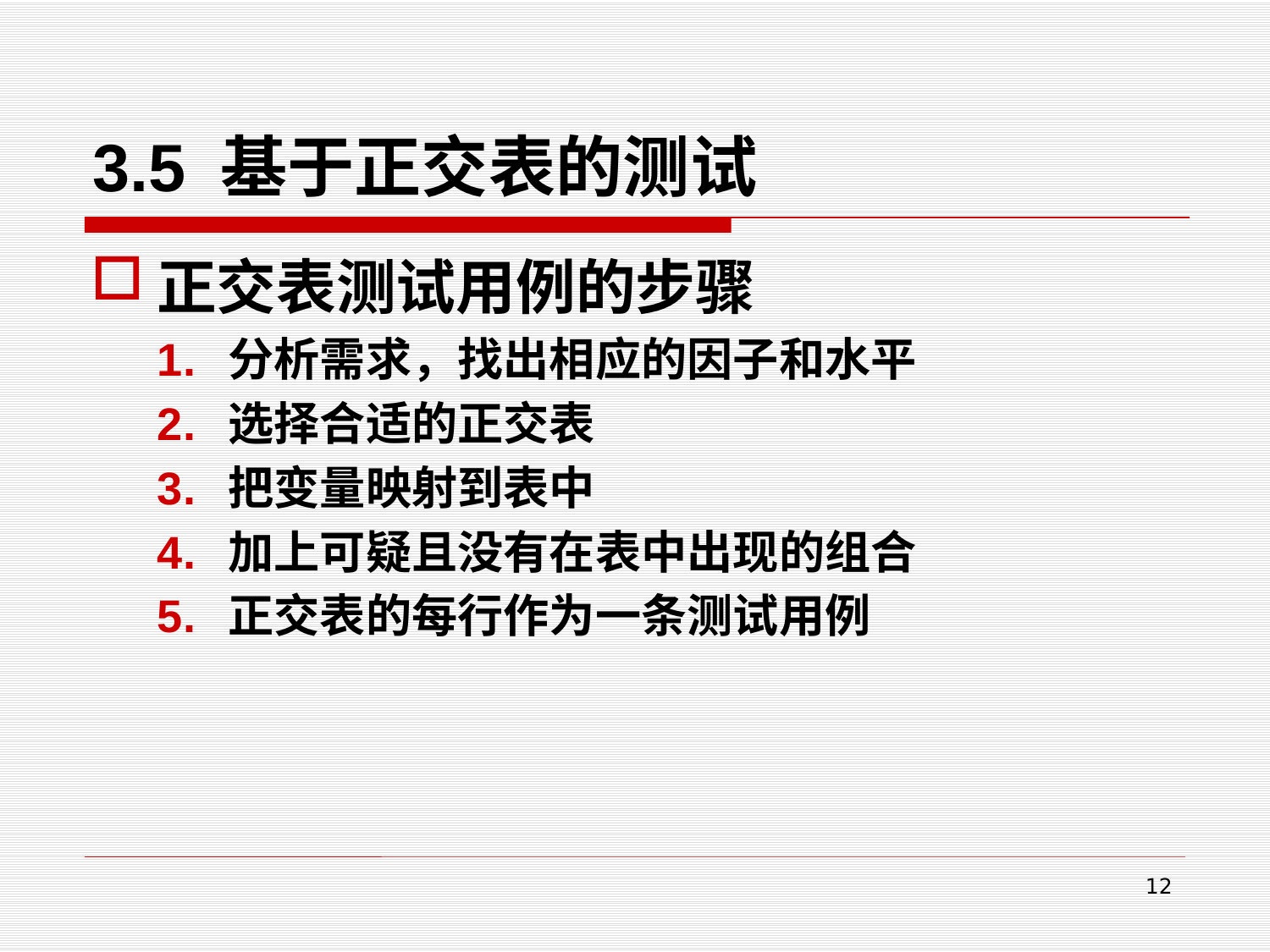

# 3.5 基于正交表的测试
正交表测试用例的步骤
分析需求，找出相应的因子和水平
选择合适的正交表
把变量映射到表中
加上可疑且没有在表中出现的组合
正交表的每行作为一条测试用例

12